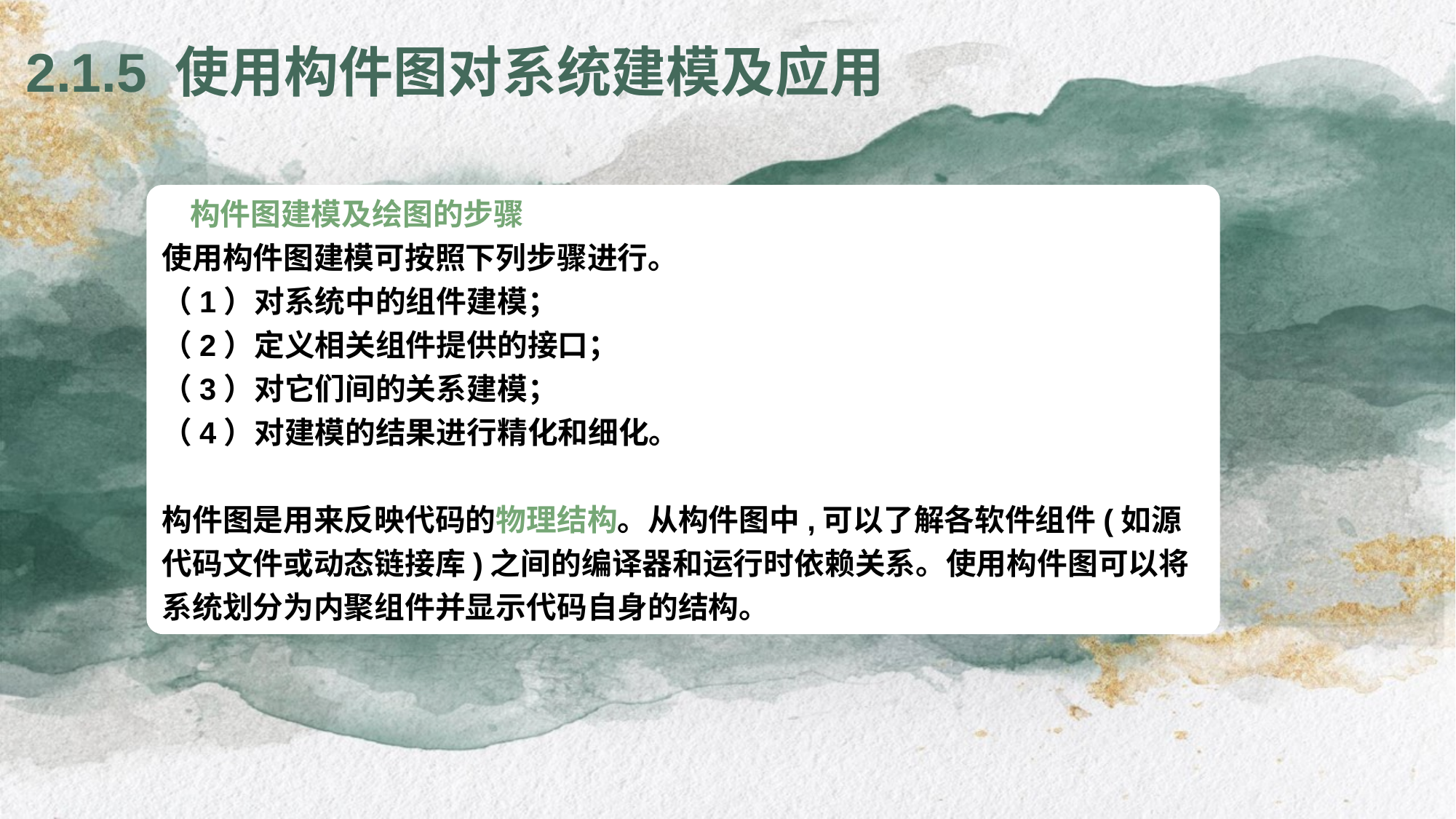

2.1.5 使用构件图对系统建模及应用

   构件图建模及绘图的步骤
使用构件图建模可按照下列步骤进行。
（1）对系统中的组件建模；
（2）定义相关组件提供的接口；
（3）对它们间的关系建模；
（4）对建模的结果进行精化和细化。

构件图是用来反映代码的物理结构。从构件图中,可以了解各软件组件(如源代码文件或动态链接库)之间的编译器和运行时依赖关系。使用构件图可以将系统划分为内聚组件并显示代码自身的结构。

e7d195523061f1c0c2b73831c94a3edc981f60e396d3e182073EE1468018468A7F192AE5E5CD515B6C3125F8AF6E4EE646174E8CF0B46FD19828DCE8CDA3B3A044A74F0E769C5FA8CB87AB6FC303C8BA3785FAC64AF5424764E128FECAE4CC72932BB65C8C121A0F41C1707D94688ED66335DC6AE12288BF2055523C0C26863D2CD4AC454A29EEC183CEF0375334B579
PPT模板 http://www.1ppt.com/moban/